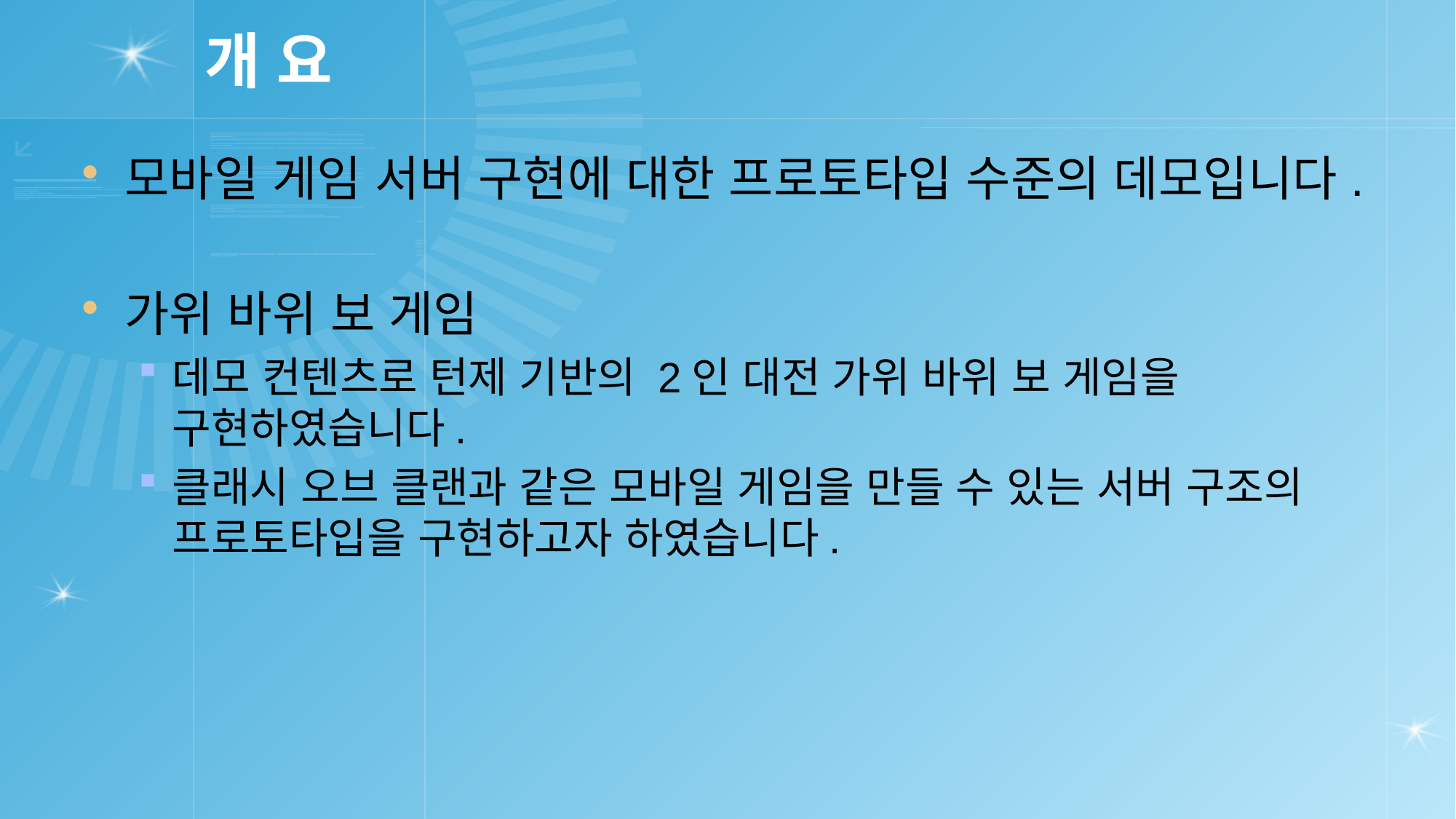

# 개 요
모바일 게임 서버 구현에 대한 프로토타입 수준의 데모입니다.

가위 바위 보 게임
데모 컨텐츠로 턴제 기반의 2인 대전 가위 바위 보 게임을 구현하였습니다.
클래시 오브 클랜과 같은 모바일 게임을 만들 수 있는 서버 구조의 프로토타입을 구현하고자 하였습니다.